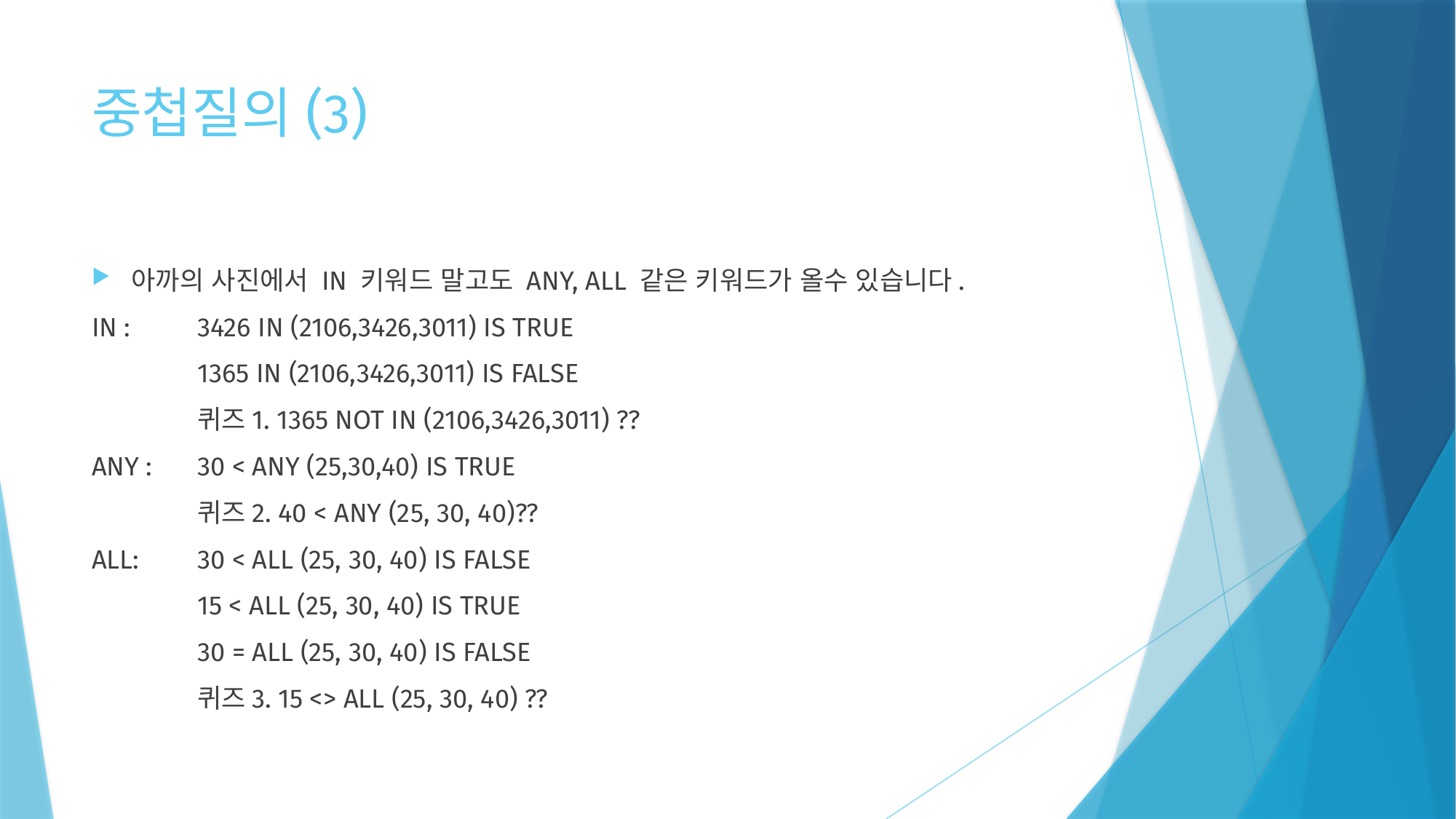

# 중첩질의(3)
아까의 사진에서 IN 키워드 말고도 ANY, ALL 같은 키워드가 올수 있습니다.
IN :	3426 IN (2106,3426,3011) IS TRUE
	1365 IN (2106,3426,3011) IS FALSE
	퀴즈1. 1365 NOT IN (2106,3426,3011) ??
ANY : 	30 < ANY (25,30,40) IS TRUE
		퀴즈2. 40 < ANY (25, 30, 40)??
ALL:		30 < ALL (25, 30, 40) IS FALSE
		15 < ALL (25, 30, 40) IS TRUE
		30 = ALL (25, 30, 40) IS FALSE
		퀴즈3. 15 <> ALL (25, 30, 40) ??